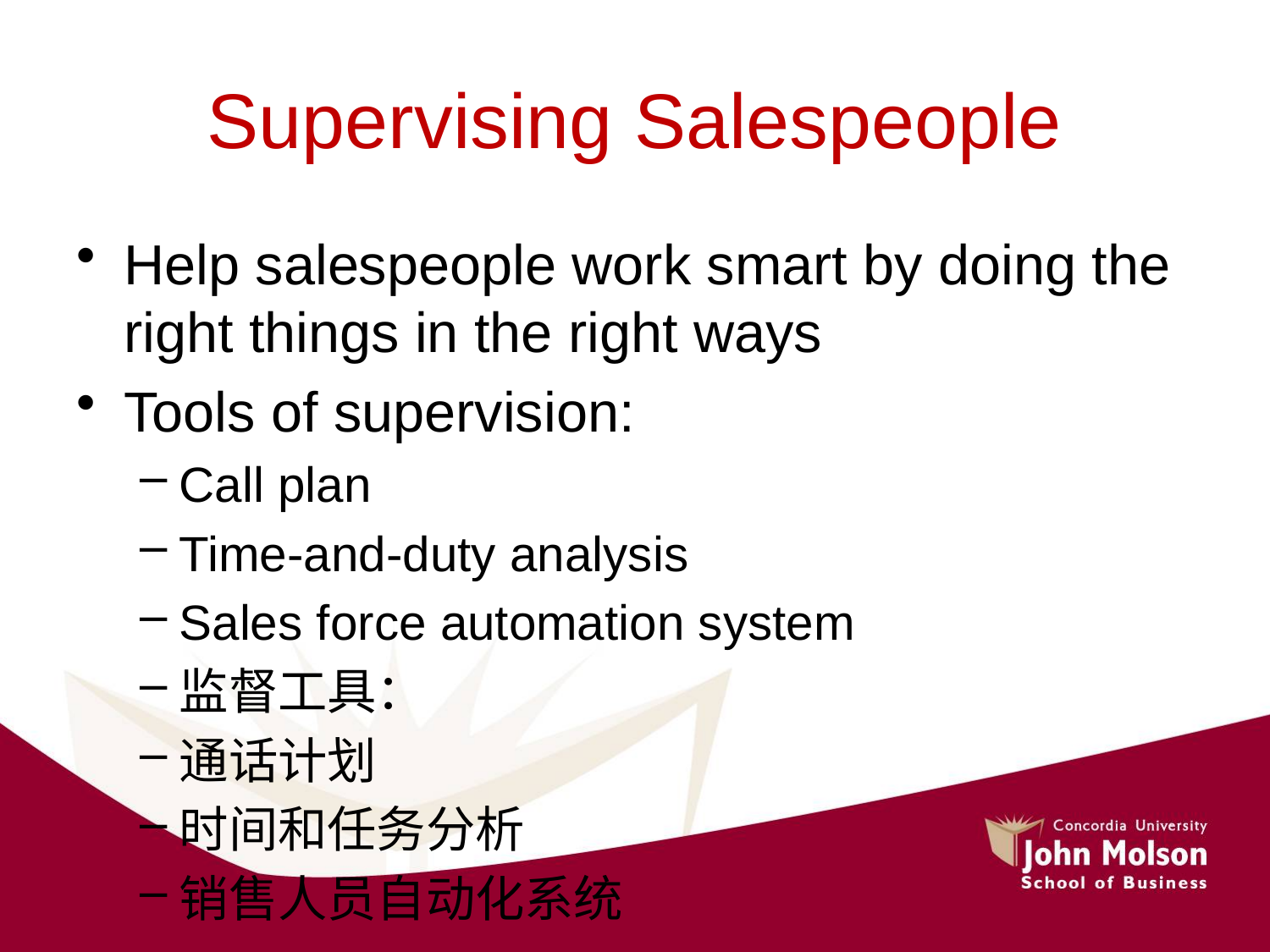

# Supervising Salespeople
Help salespeople work smart by doing the right things in the right ways
Tools of supervision:
Call plan
Time-and-duty analysis
Sales force automation system
监督工具：
通话计划
时间和任务分析
销售人员自动化系统